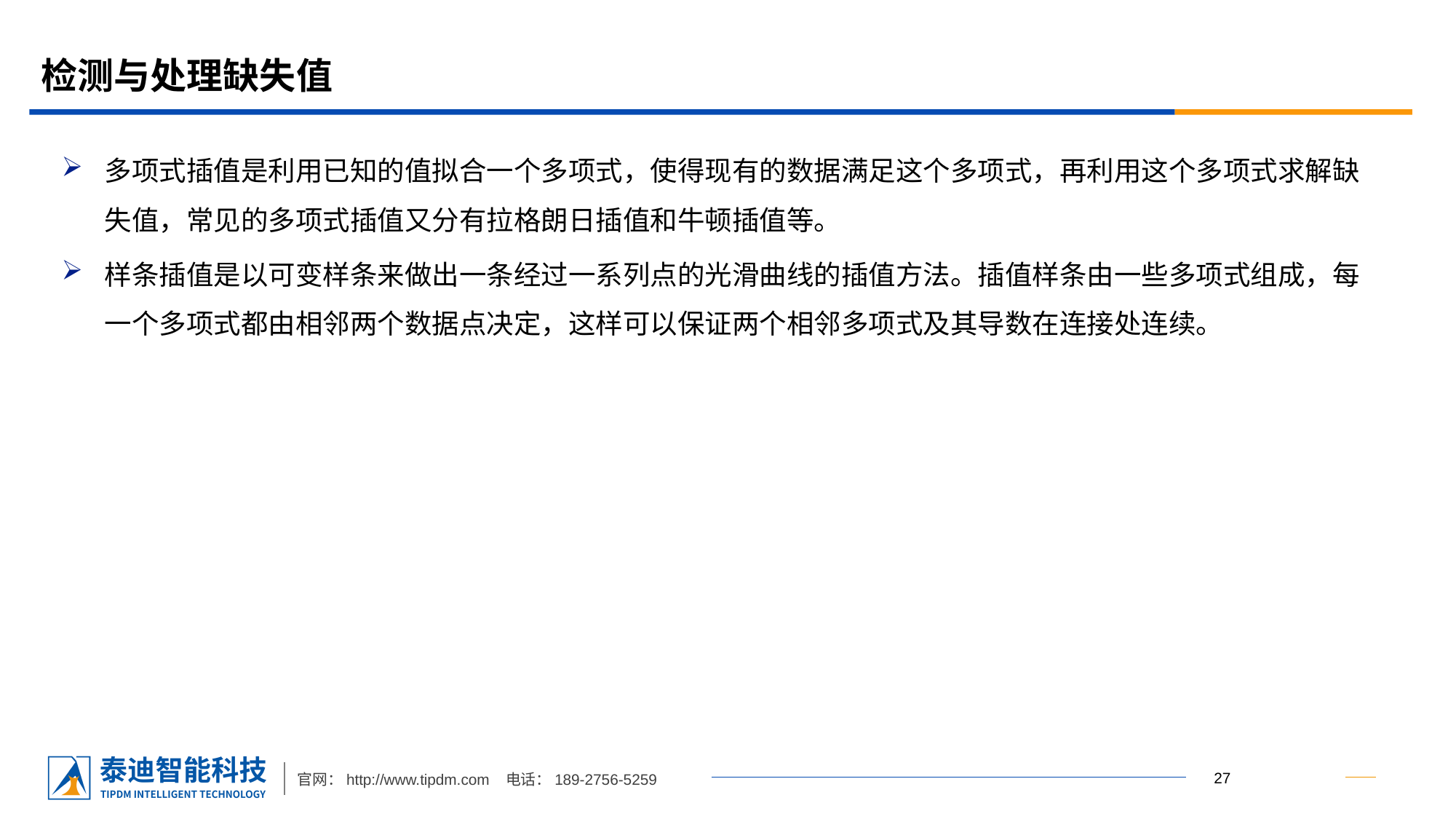

# 检测与处理缺失值
多项式插值是利用已知的值拟合一个多项式，使得现有的数据满足这个多项式，再利用这个多项式求解缺失值，常见的多项式插值又分有拉格朗日插值和牛顿插值等。
样条插值是以可变样条来做出一条经过一系列点的光滑曲线的插值方法。插值样条由一些多项式组成，每一个多项式都由相邻两个数据点决定，这样可以保证两个相邻多项式及其导数在连接处连续。